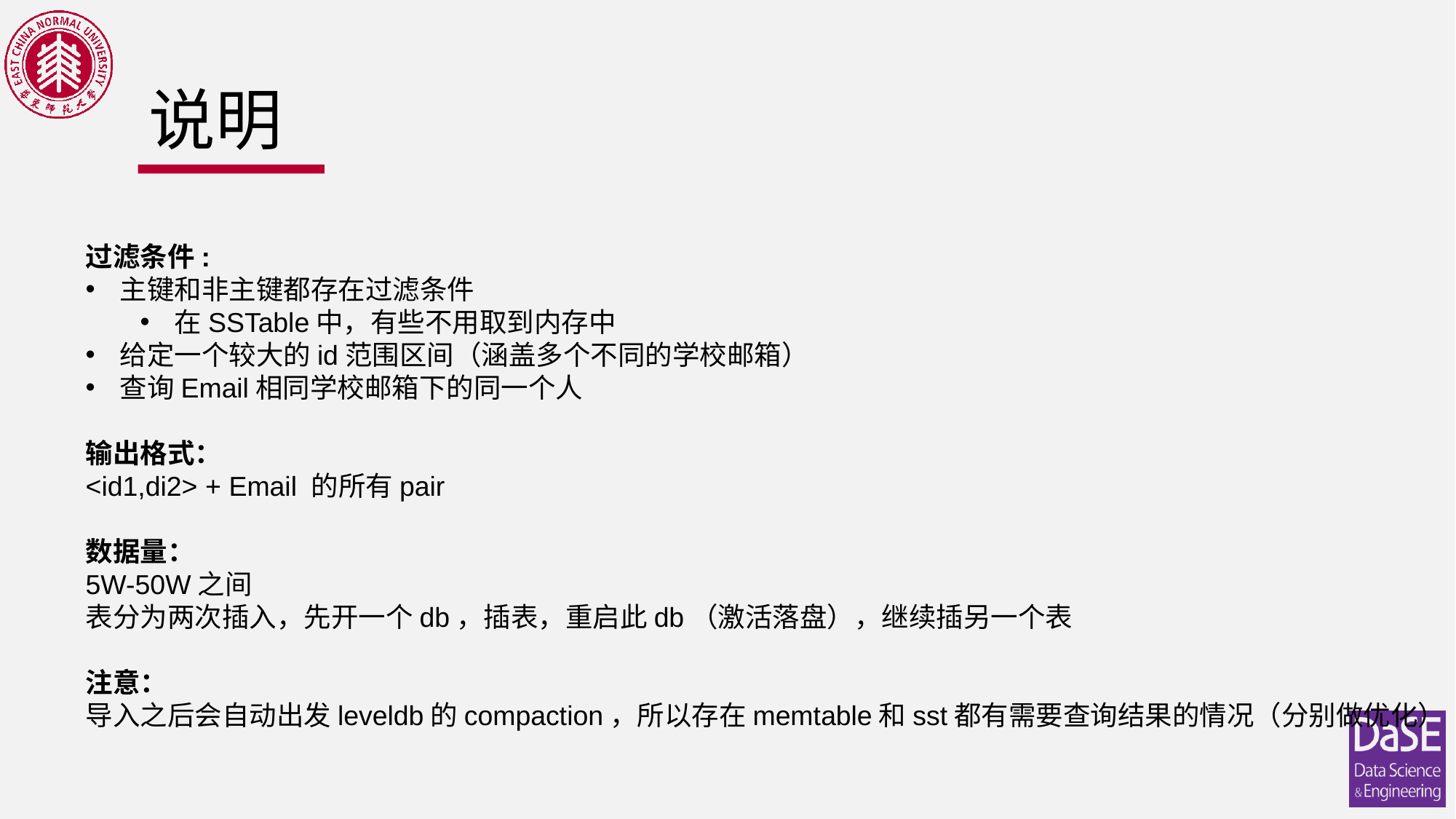

# 说明
过滤条件:
主键和非主键都存在过滤条件
在SSTable中，有些不用取到内存中
给定一个较大的id范围区间（涵盖多个不同的学校邮箱）
查询Email相同学校邮箱下的同一个人

输出格式：
<id1,di2> + Email 的所有pair

数据量：
5W-50W之间
表分为两次插入，先开一个db，插表，重启此db（激活落盘），继续插另一个表

注意：
导入之后会自动出发leveldb的compaction，所以存在memtable和sst都有需要查询结果的情况（分别做优化）